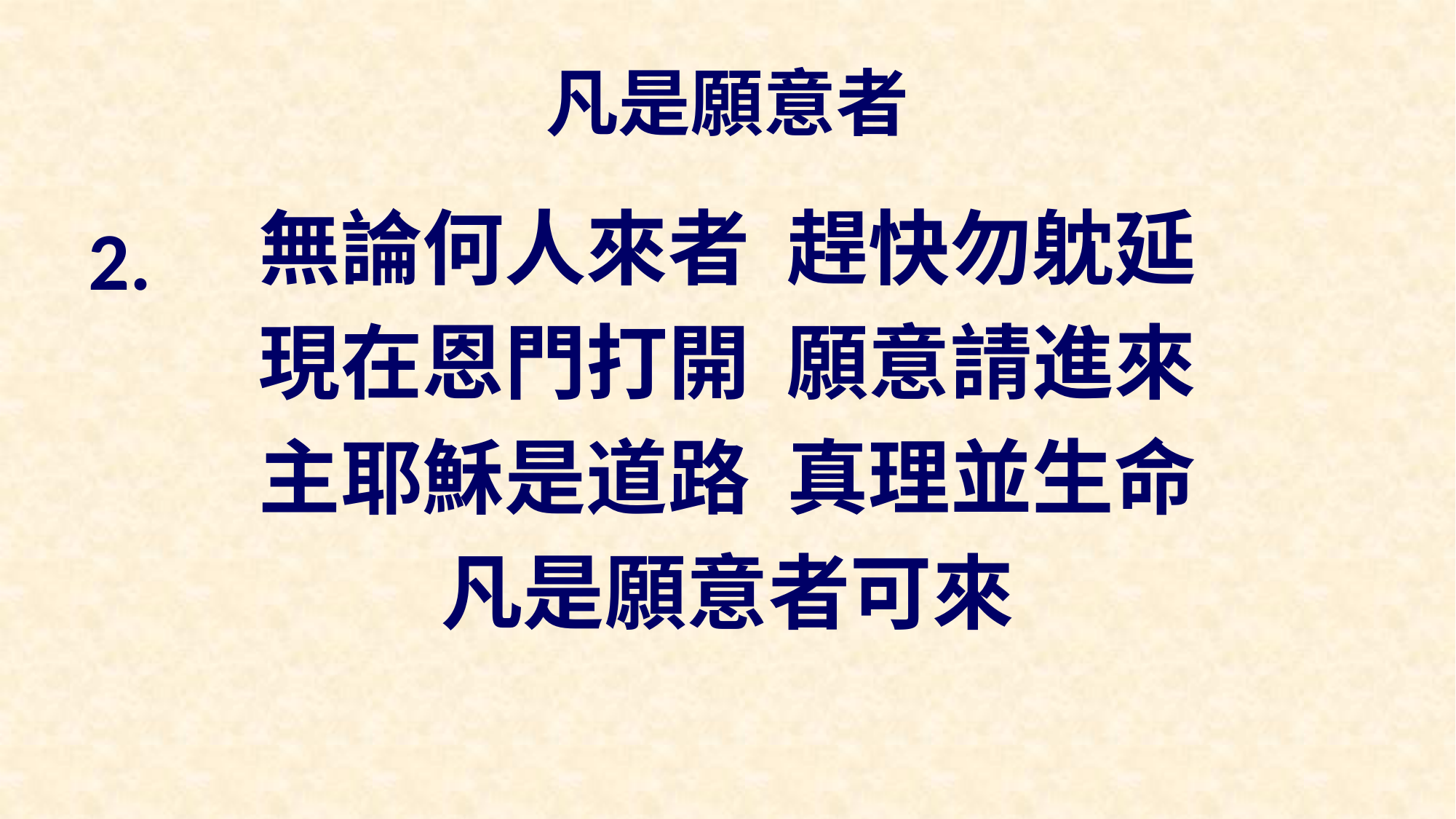

# 凡是願意者
無論何人來者  趕快勿躭延
現在恩門打開  願意請進來
主耶穌是道路  真理並生命
凡是願意者可來
2.